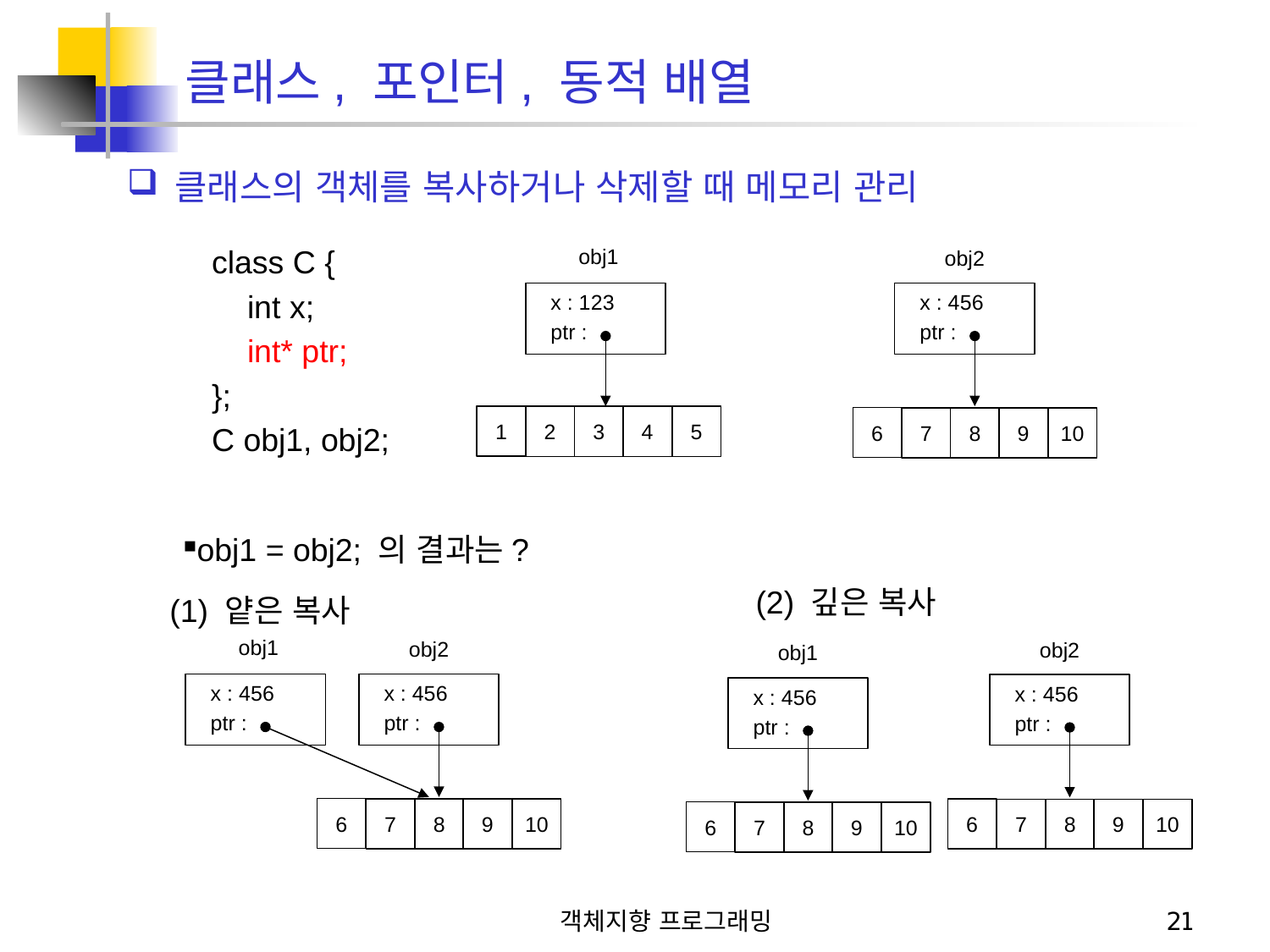

클래스, 포인터, 동적 배열
클래스의 객체를 복사하거나 삭제할 때 메모리 관리
class C {
    int x;
    int* ptr;
};
C obj1, obj2;
obj1
obj2
x : 123
ptr :
x : 456
ptr :

1
2
3
4
5

6
7
8
9
10
obj1 = obj2; 의 결과는?
(2) 깊은 복사
(1) 얕은 복사
obj1
obj2
obj2
obj1
x : 456
ptr :
x : 456
ptr :
x : 456
ptr :
x : 456
ptr :

6
7
8
9
10

6
7
8
9
10

6
7
8
9
10
객체지향 프로그래밍
21